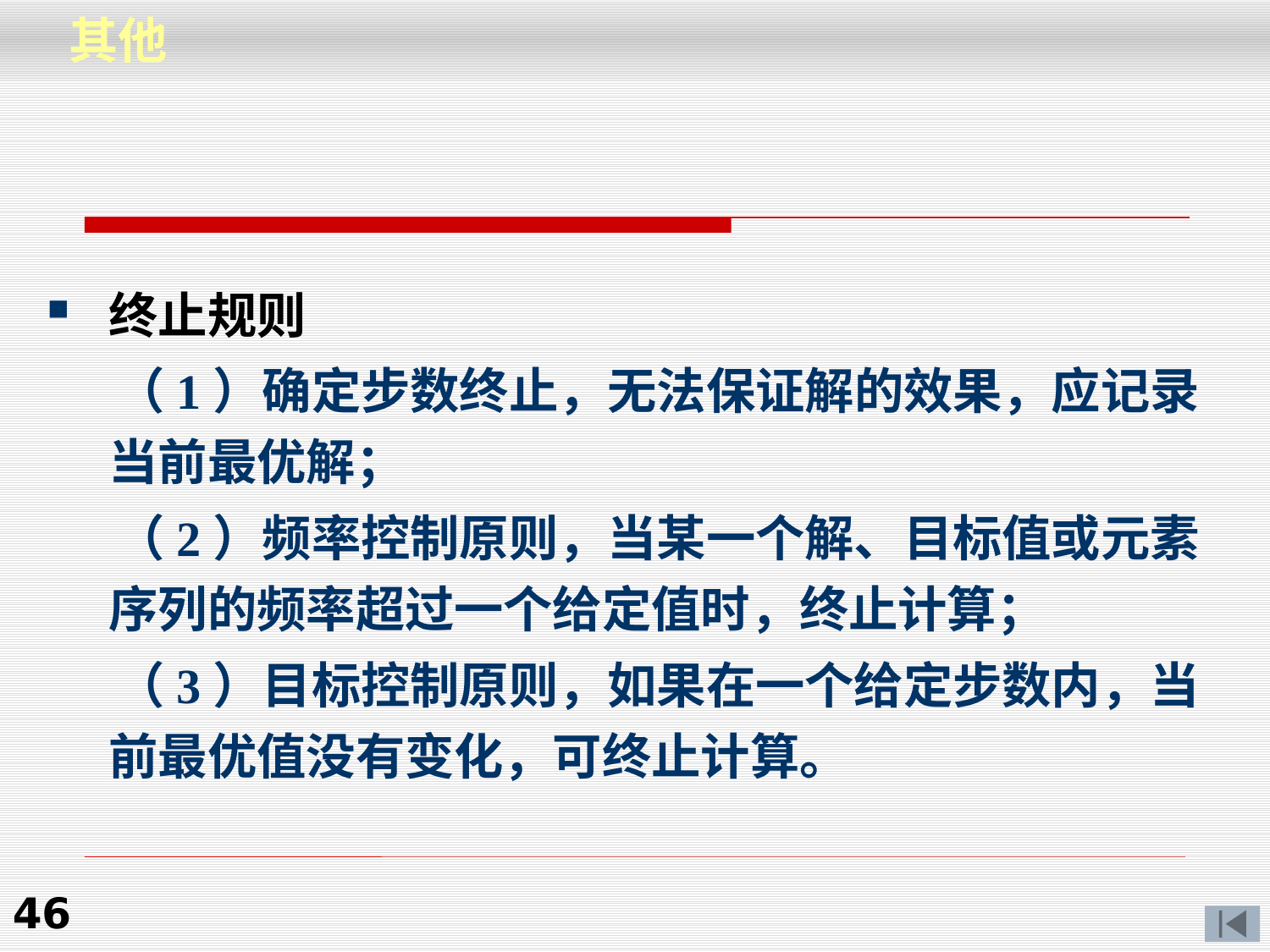

其他

终止规则
     （1）确定步数终止，无法保证解的效果，应记录当前最优解；
     （2）频率控制原则，当某一个解、目标值或元素序列的频率超过一个给定值时，终止计算；
     （3）目标控制原则，如果在一个给定步数内，当前最优值没有变化，可终止计算。